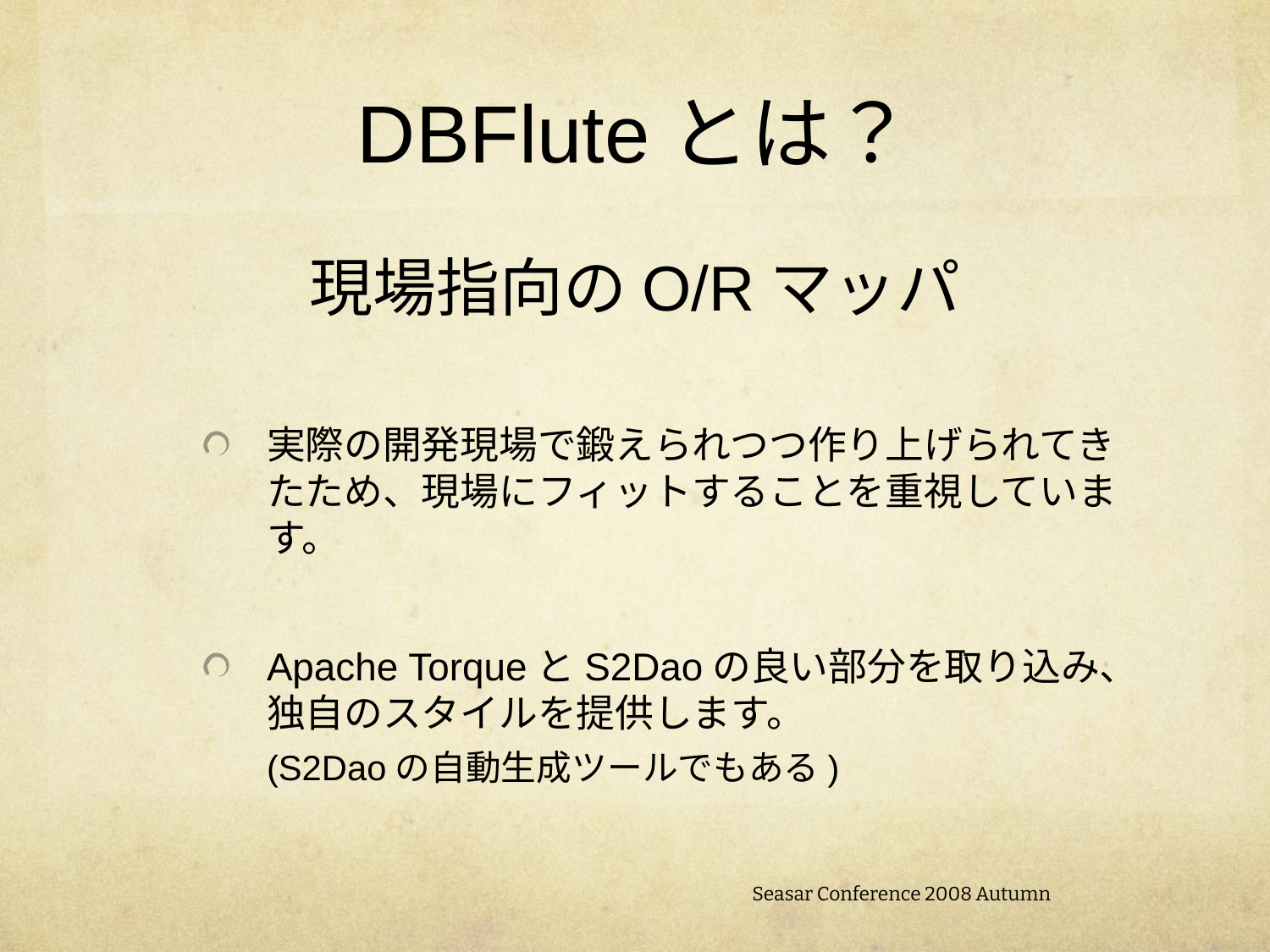

# DBFluteとは？
現場指向のO/Rマッパ

実際の開発現場で鍛えられつつ作り上げられてきたため、現場にフィットすることを重視しています。

Apache TorqueとS2Daoの良い部分を取り込み、独自のスタイルを提供します。
(S2Daoの自動生成ツールでもある)
Seasar Conference 2008 Autumn